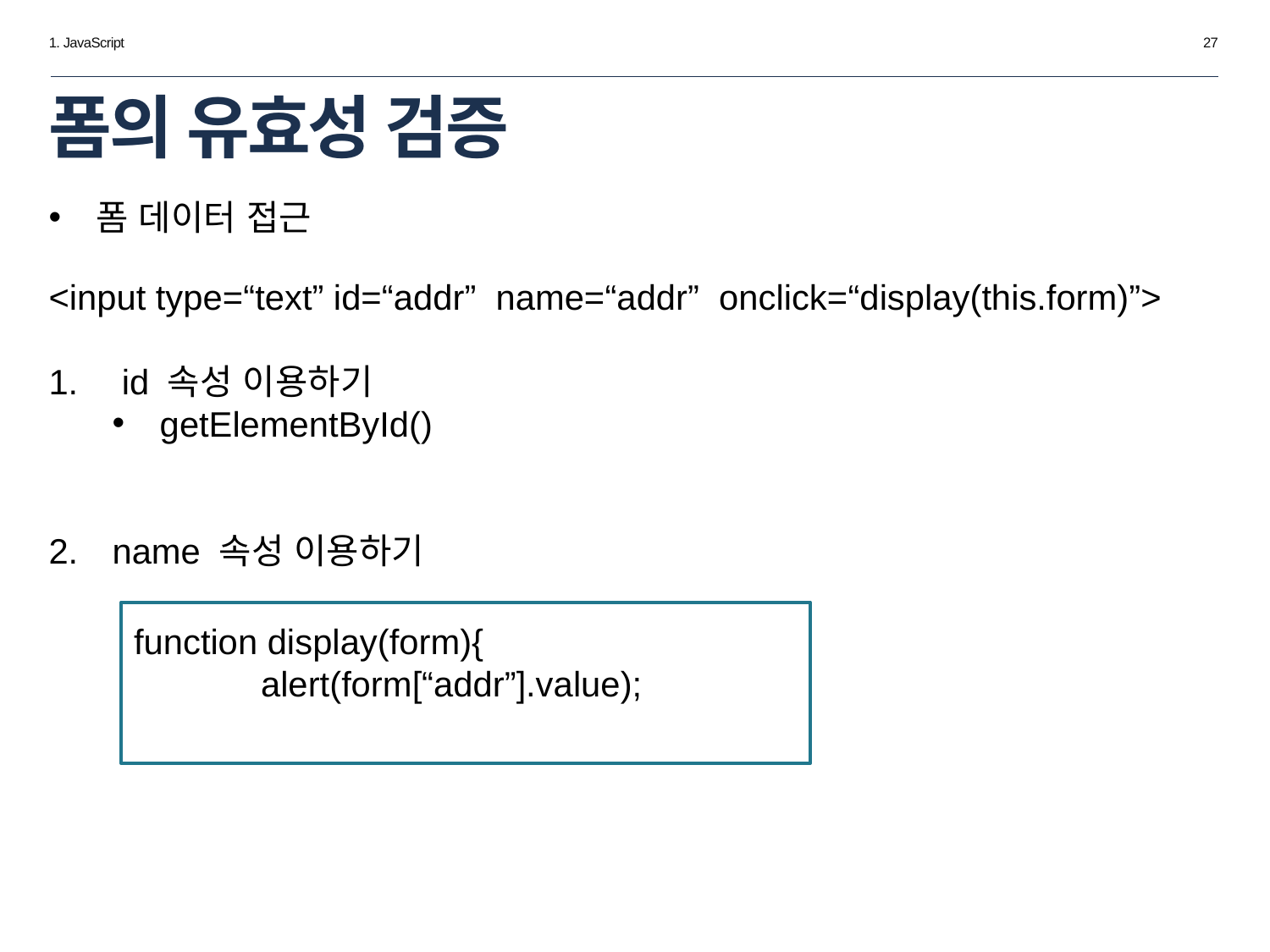

1. JavaScript
27
# 폼의 유효성 검증
폼 데이터 접근
<input type=“text” id=“addr”  name=“addr”  onclick=“display(this.form)”>

 id 속성 이용하기
getElementById()

name 속성 이용하기
function display(form){
	alert(form[“addr”].value);